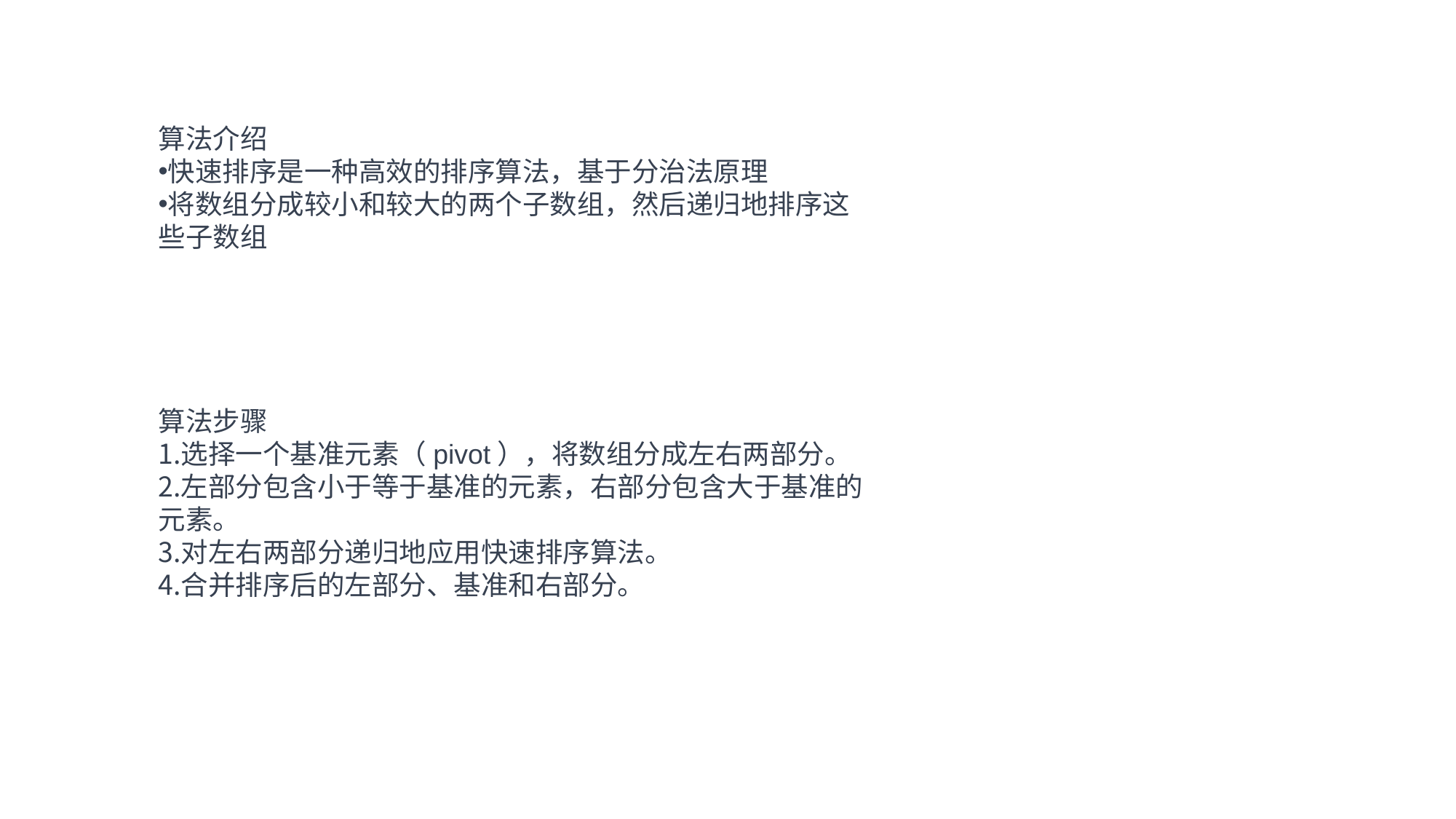

算法介绍
快速排序是一种高效的排序算法，基于分治法原理
将数组分成较小和较大的两个子数组，然后递归地排序这些子数组
算法步骤
选择一个基准元素（pivot），将数组分成左右两部分。
左部分包含小于等于基准的元素，右部分包含大于基准的元素。
对左右两部分递归地应用快速排序算法。
合并排序后的左部分、基准和右部分。